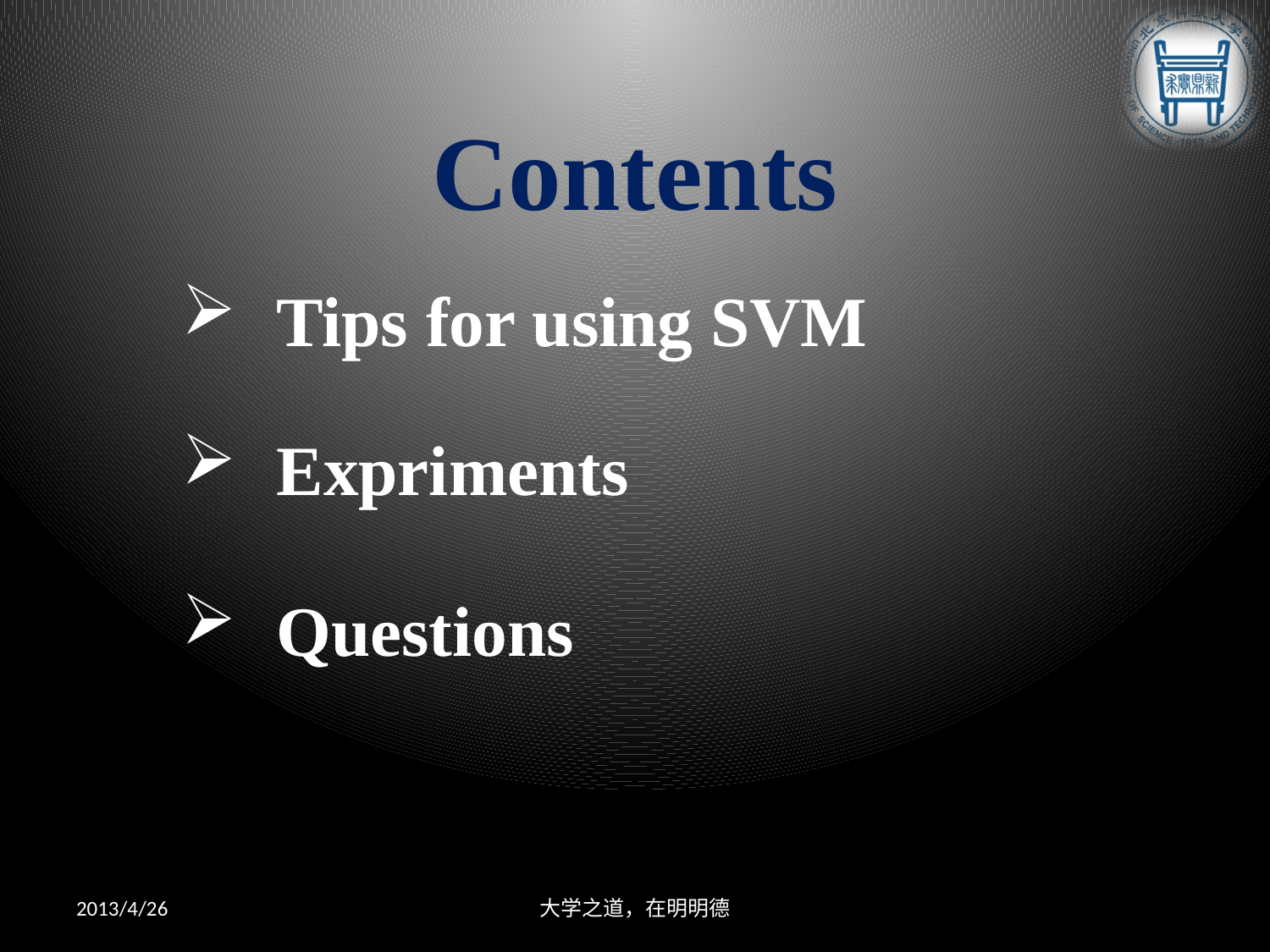

# Contents
Tips for using SVM
Expriments
Questions
2013/4/26
大学之道，在明明德